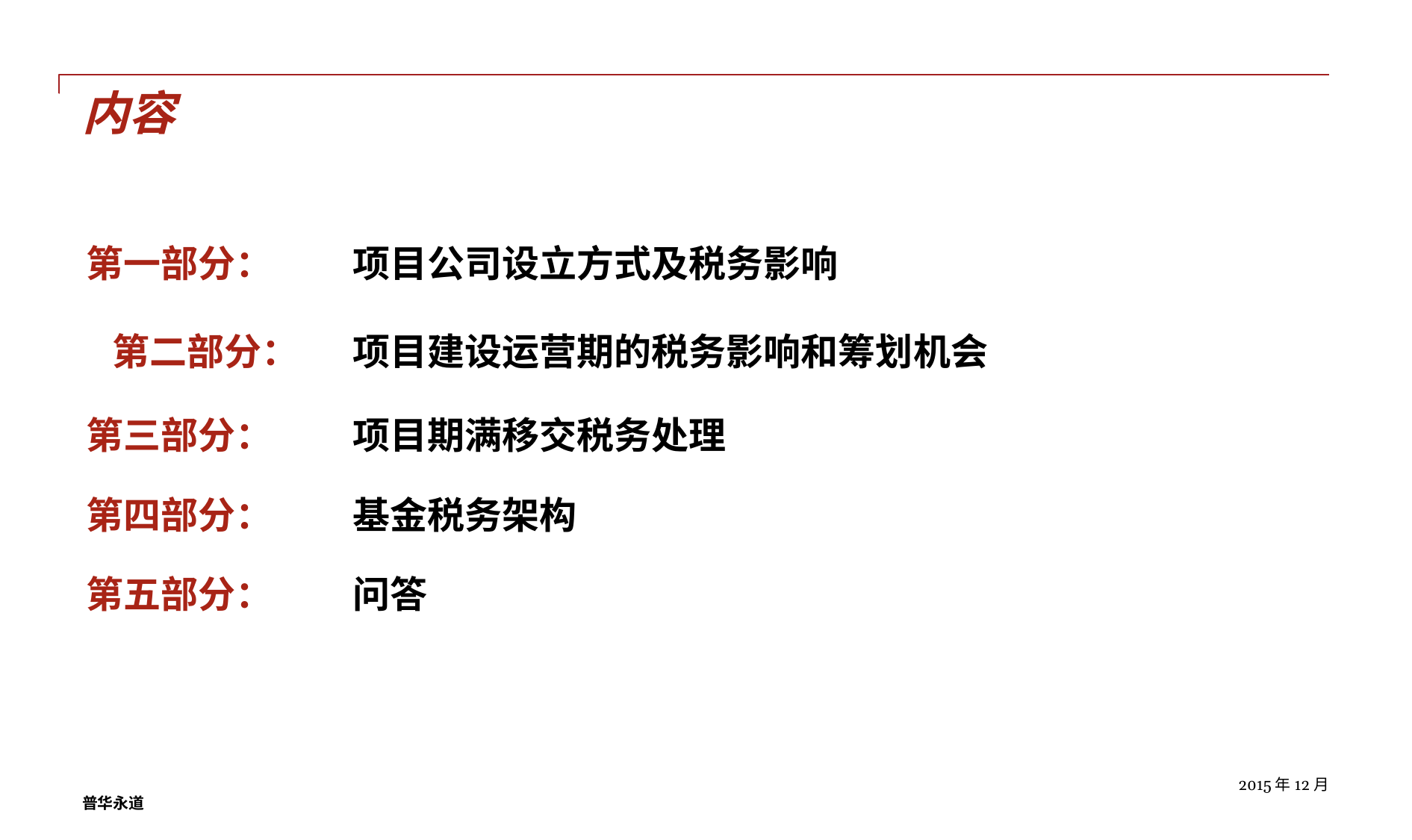

# 内容
| 第一部分： | 项目公司设立方式及税务影响 |
| --- | --- |
| 第二部分： | 项目建设运营期的税务影响和筹划机会 |
| 第三部分： | 项目期满移交税务处理 |
| 第四部分： | 基金税务架构 |
| 第五部分： | 问答 |

2015年12月